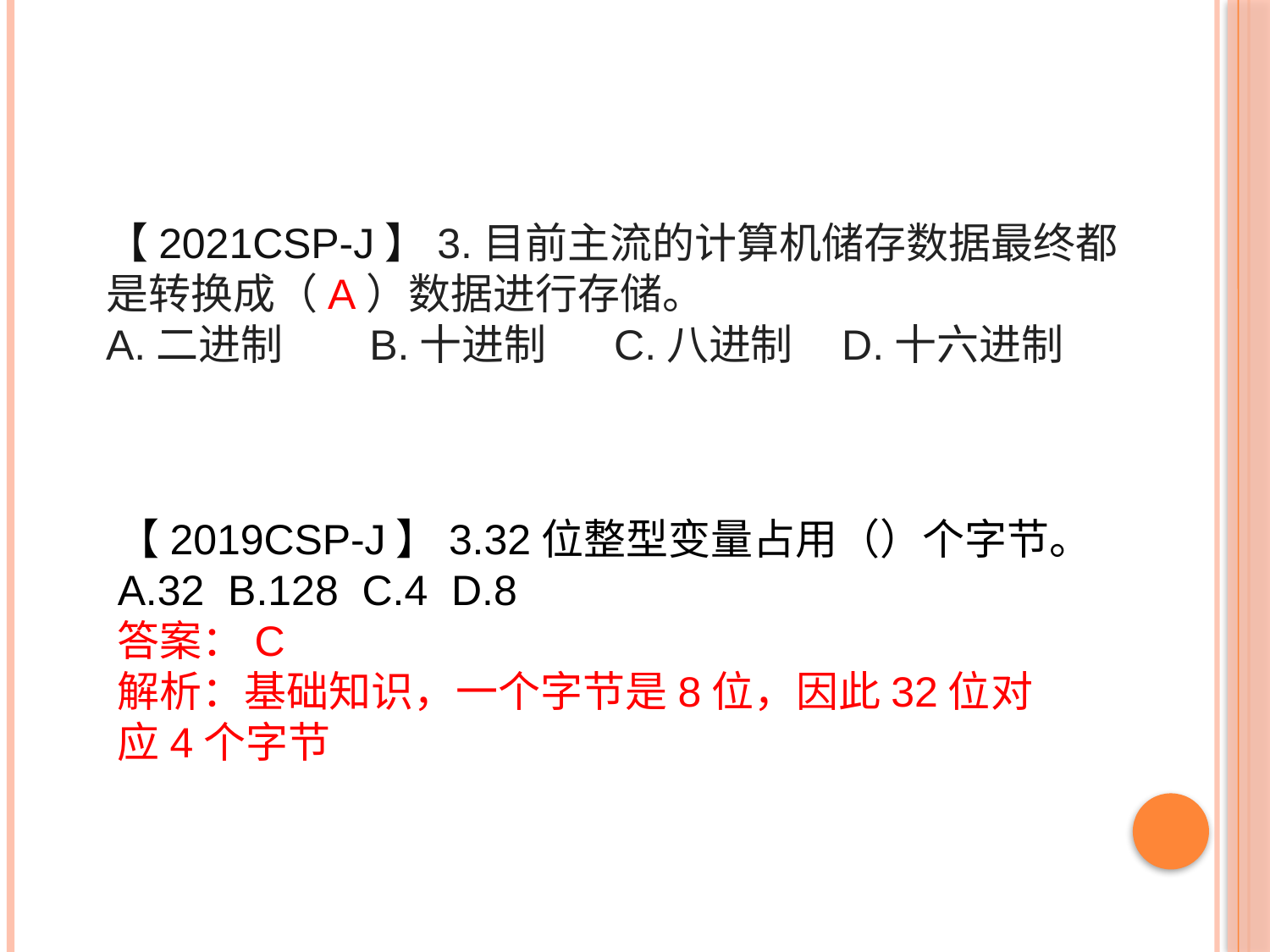

【2021CSP-J】3.目前主流的计算机储存数据最终都是转换成（A）数据进行存储。
A.二进制        B.十进制      C.八进制    D.十六进制

【2019CSP-J】3.32位整型变量占用（）个字节。
A.32  B.128  C.4  D.8
答案：C
解析：基础知识，一个字节是8位，因此32位对应4个字节